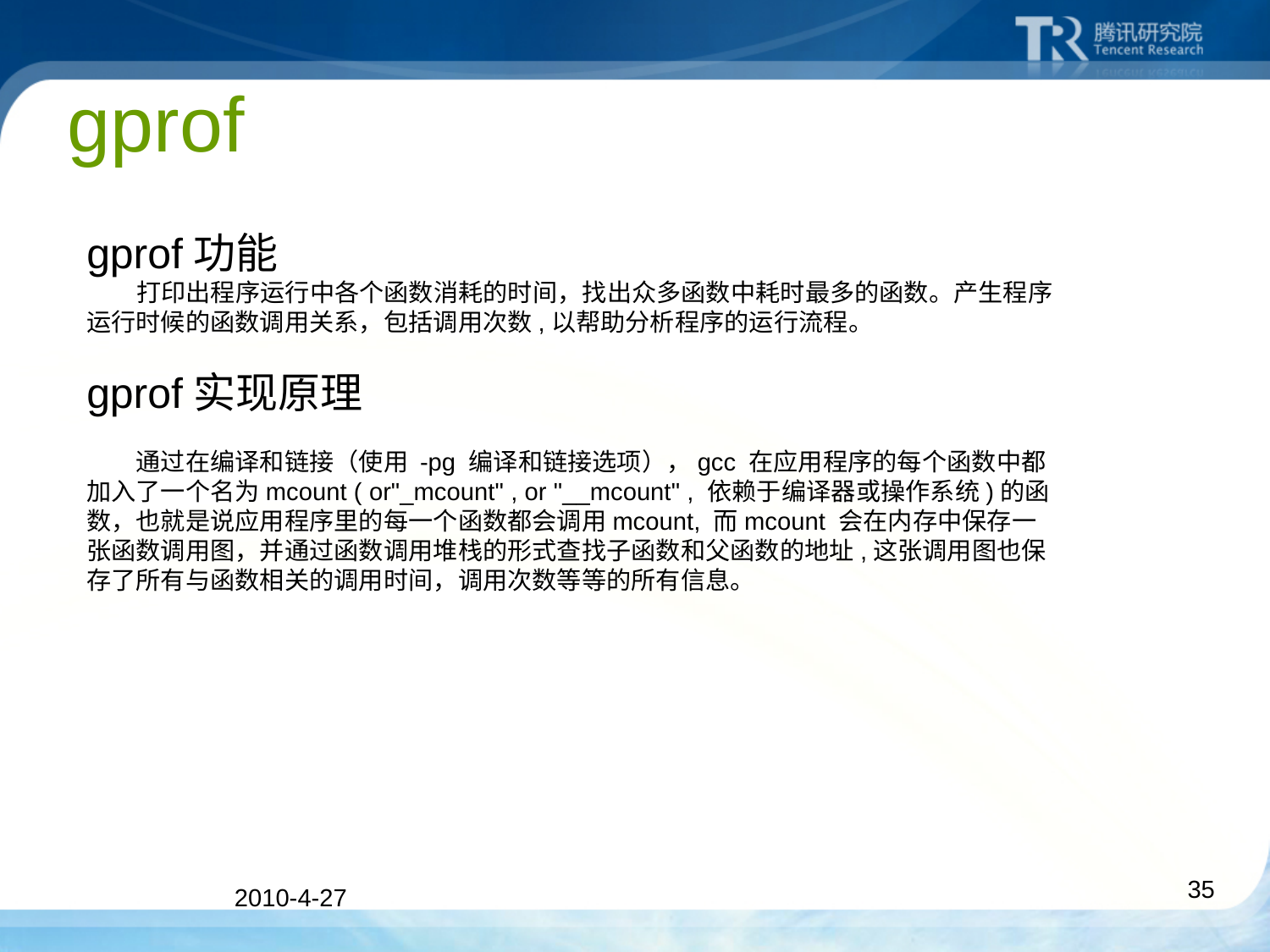

# gprof

gprof功能
        打印出程序运行中各个函数消耗的时间，找出众多函数中耗时最多的函数。产生程序运行时候的函数调用关系，包括调用次数,以帮助分析程序的运行流程。

gprof实现原理
　　通过在编译和链接（使用 -pg 编译和链接选项），gcc 在应用程序的每个函数中都加入了一个名为mcount ( or"_mcount" , or "__mcount" , 依赖于编译器或操作系统)的函数，也就是说应用程序里的每一个函数都会调用mcount, 而mcount 会在内存中保存一张函数调用图，并通过函数调用堆栈的形式查找子函数和父函数的地址,这张调用图也保存了所有与函数相关的调用时间，调用次数等等的所有信息。
2010-4-27
35